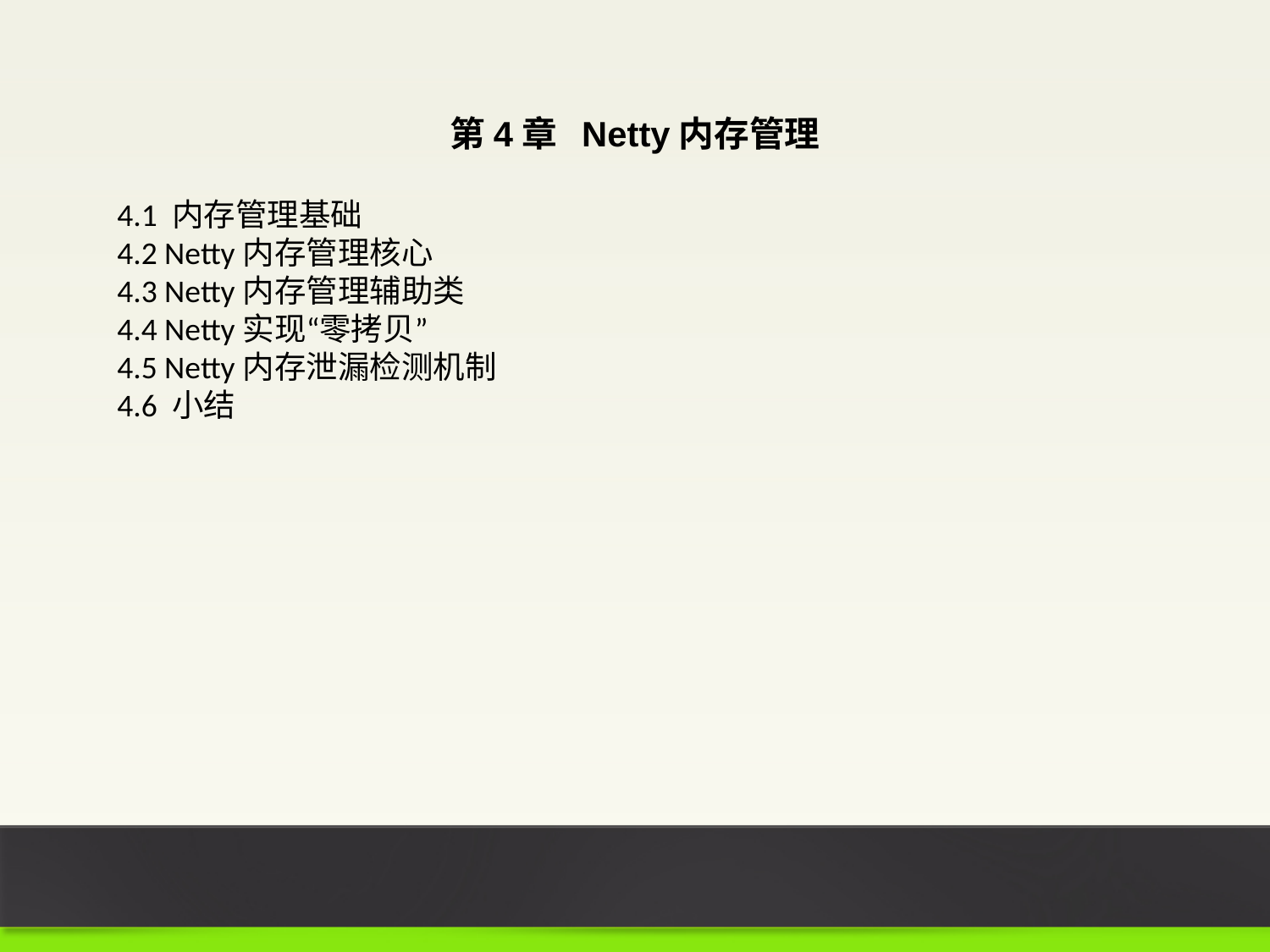

第4章  Netty内存管理
4.1 内存管理基础
4.2 Netty内存管理核心
4.3 Netty内存管理辅助类
4.4 Netty实现“零拷贝”
4.5 Netty内存泄漏检测机制
4.6 小结